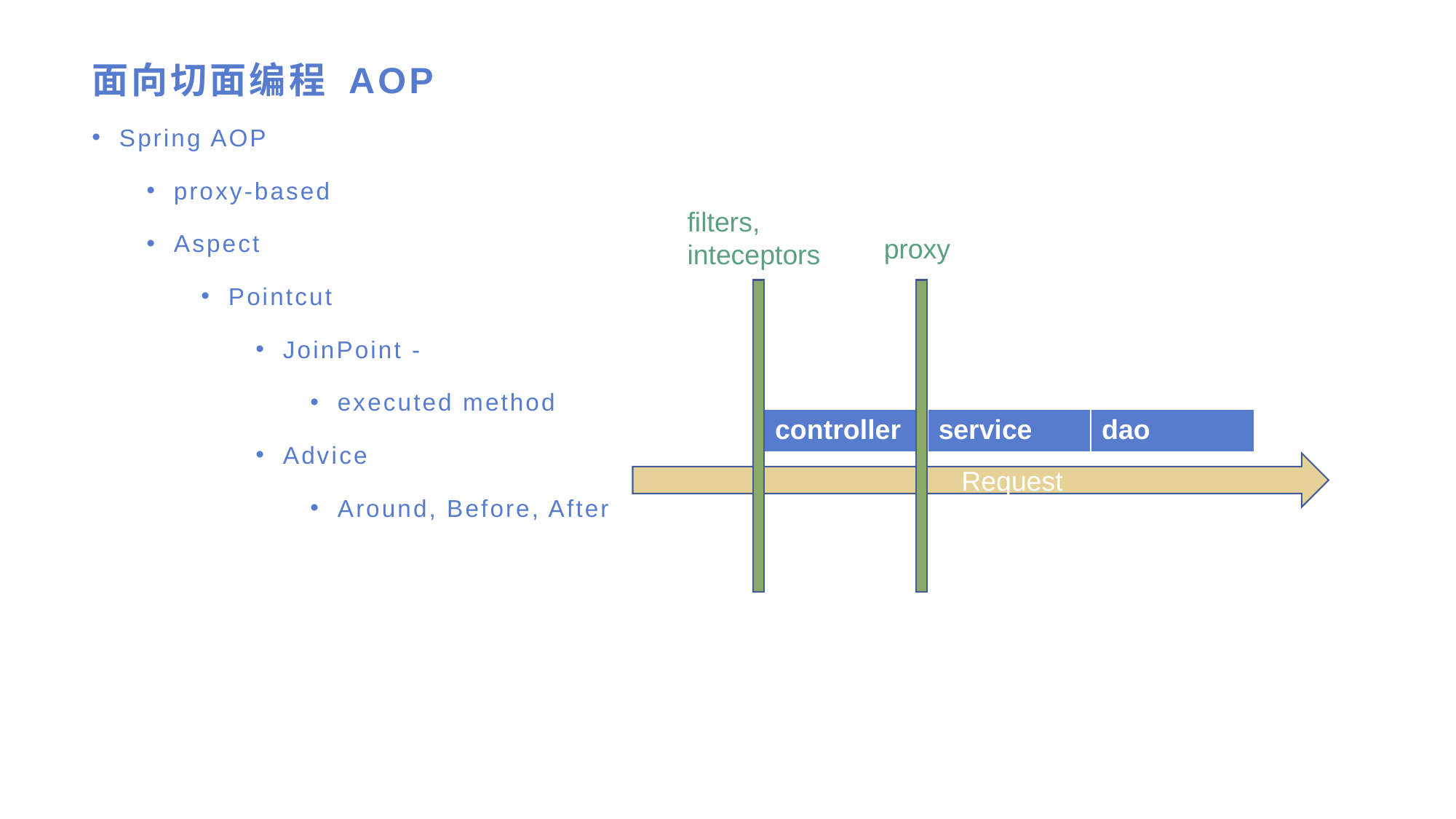

# 面向切面编程 AOP
Spring AOP
proxy-based
Aspect
Pointcut
JoinPoint -
executed method
Advice
Around, Before, After
filters, inteceptors
proxy

| controller | service | dao |
| --- | --- | --- |
          Request